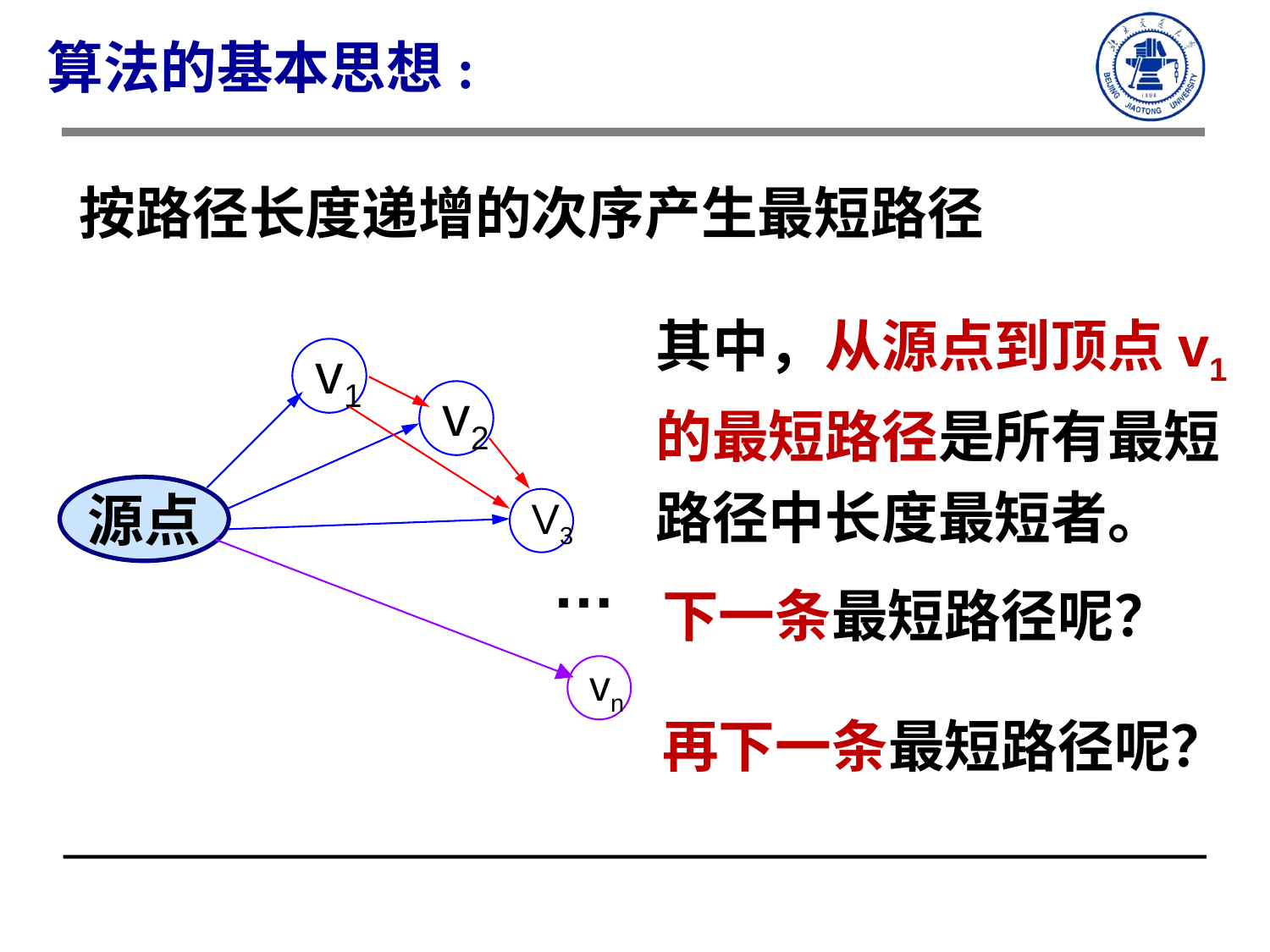

算法的基本思想:
  按路径长度递增的次序产生最短路径
其中，从源点到顶点v1的最短路径是所有最短路径中长度最短者。
v1

v2

源点
V3

…

下一条最短路径呢？
vn
再下一条最短路径呢？